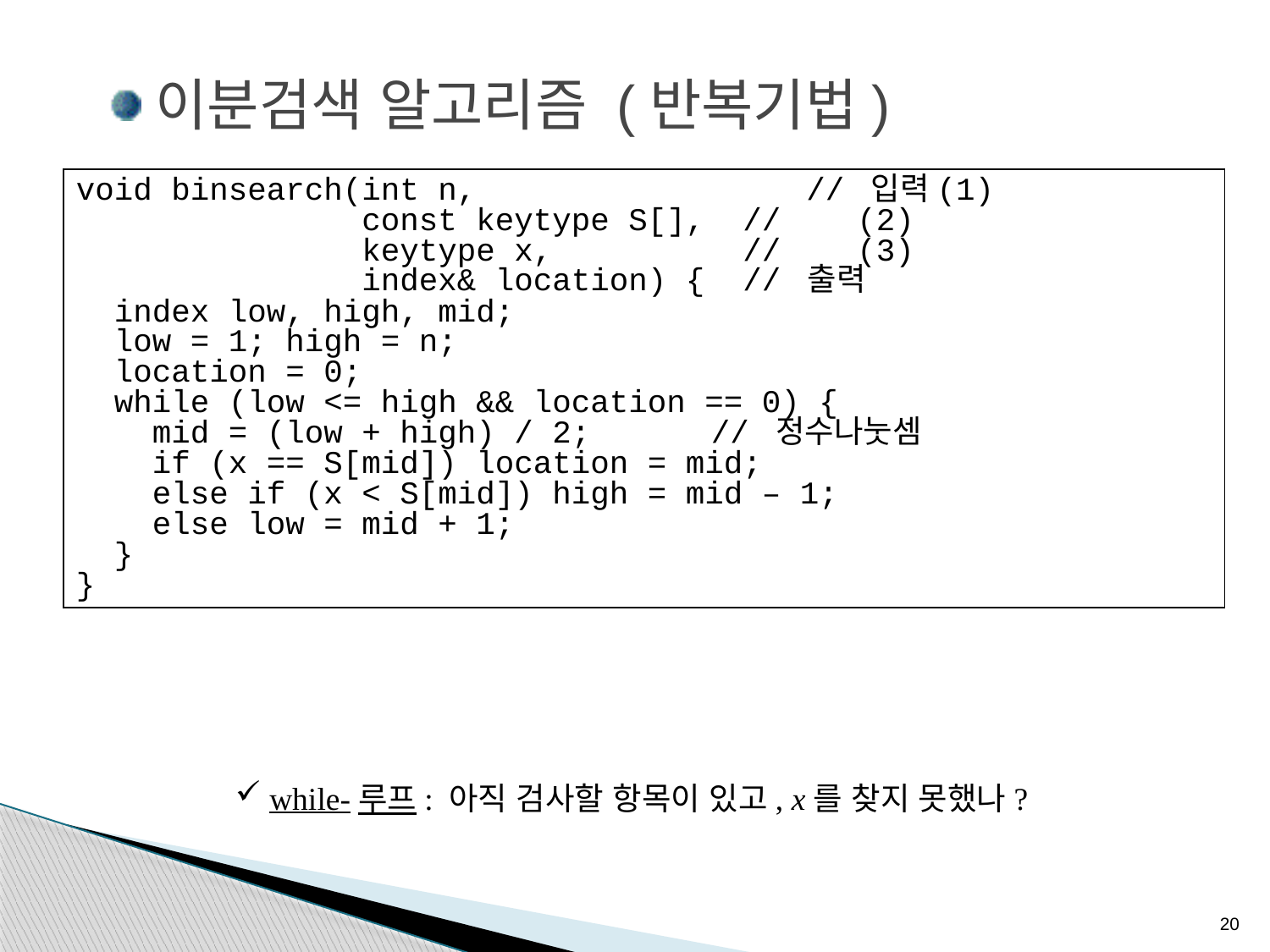

이분검색 알고리즘 (반복기법)
void binsearch(int n,		     // 입력(1)
               const keytype S[],  //    (2)
               keytype x,          //    (3)
               index& location) {  // 출력
  index low, high, mid;
  low = 1; high = n;
  location = 0;
  while (low <= high && location == 0) {
    mid = (low + high) / 2;	// 정수나눗셈
    if (x == S[mid]) location = mid;
    else if (x < S[mid]) high = mid – 1;
    else low = mid + 1;
  }
}

 while-루프: 아직 검사할 항목이 있고, x를 찾지 못했나?
20